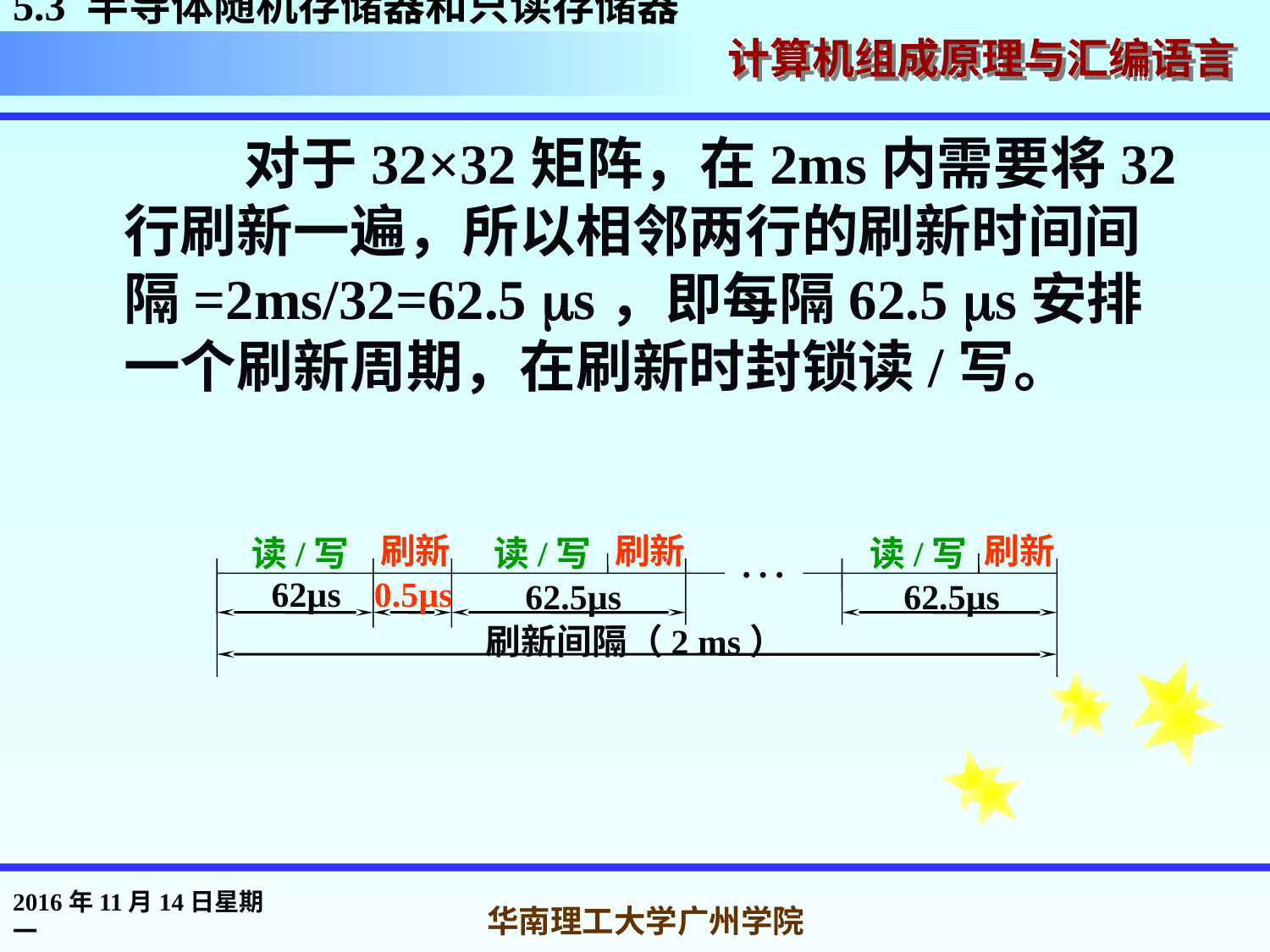

# 5.3 半导体随机存储器和只读存储器
            对于32×32矩阵，在2ms内需要将32行刷新一遍，所以相邻两行的刷新时间间隔=2ms/32=62.5 μs，即每隔62.5 μs安排一个刷新周期，在刷新时封锁读/写。
…
刷新
刷新
刷新
读/写
读/写
读/写

62µs
0.5µs
62.5µs
62.5µs

刷新间隔（2 ms）

2016年11月14日星期一
华南理工大学广州学院